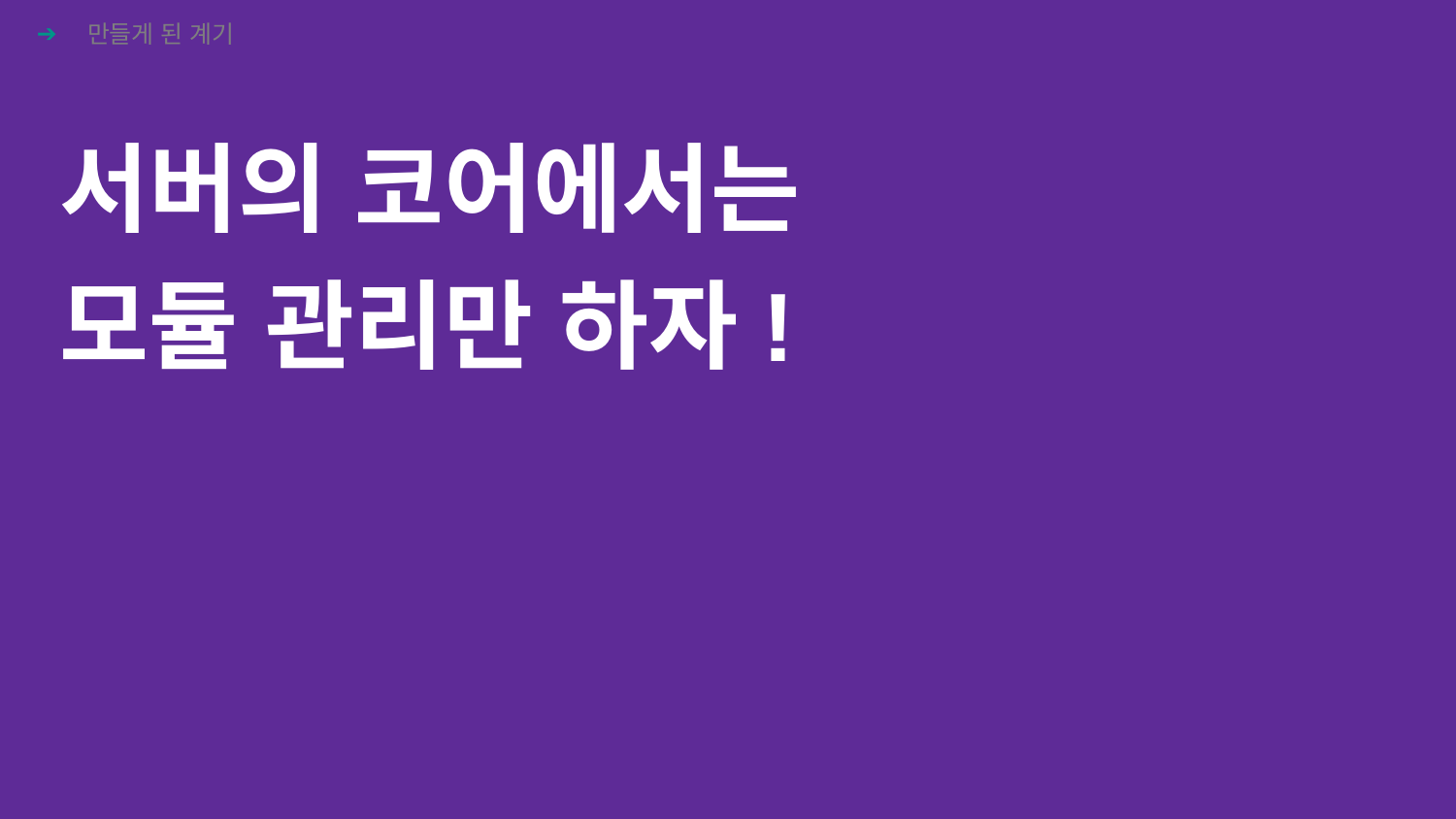

만들게 된 계기
# 서버의 코어에서는
모듈 관리만 하자!